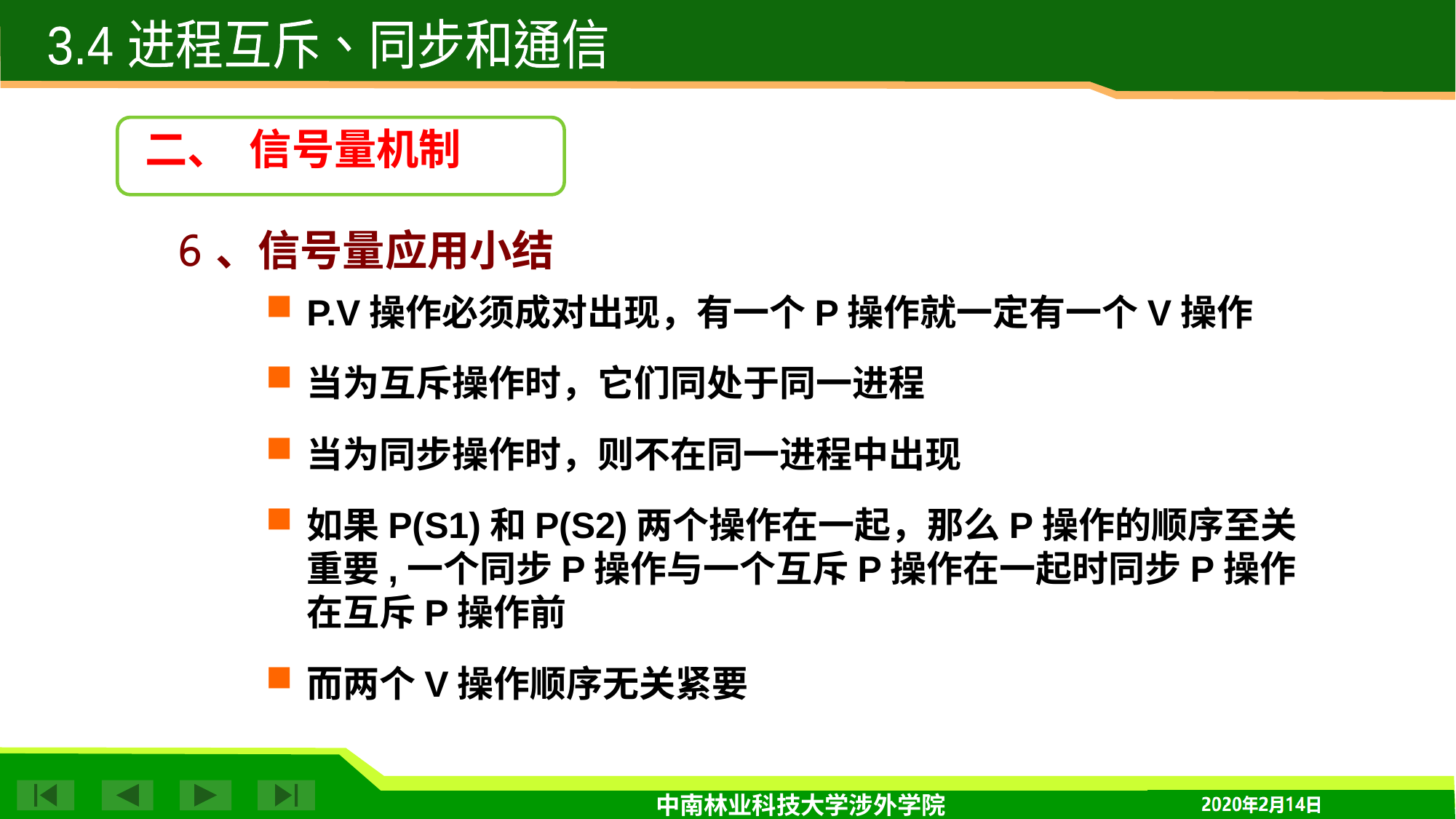

3.4 进程互斥、同步和通信
二、  信号量机制

6、信号量应用小结
P.V操作必须成对出现，有一个P操作就一定有一个V操作
当为互斥操作时，它们同处于同一进程
当为同步操作时，则不在同一进程中出现
如果P(S1)和P(S2)两个操作在一起，那么P操作的顺序至关重要,一个同步P操作与一个互斥P操作在一起时同步P操作在互斥P操作前
而两个V操作顺序无关紧要